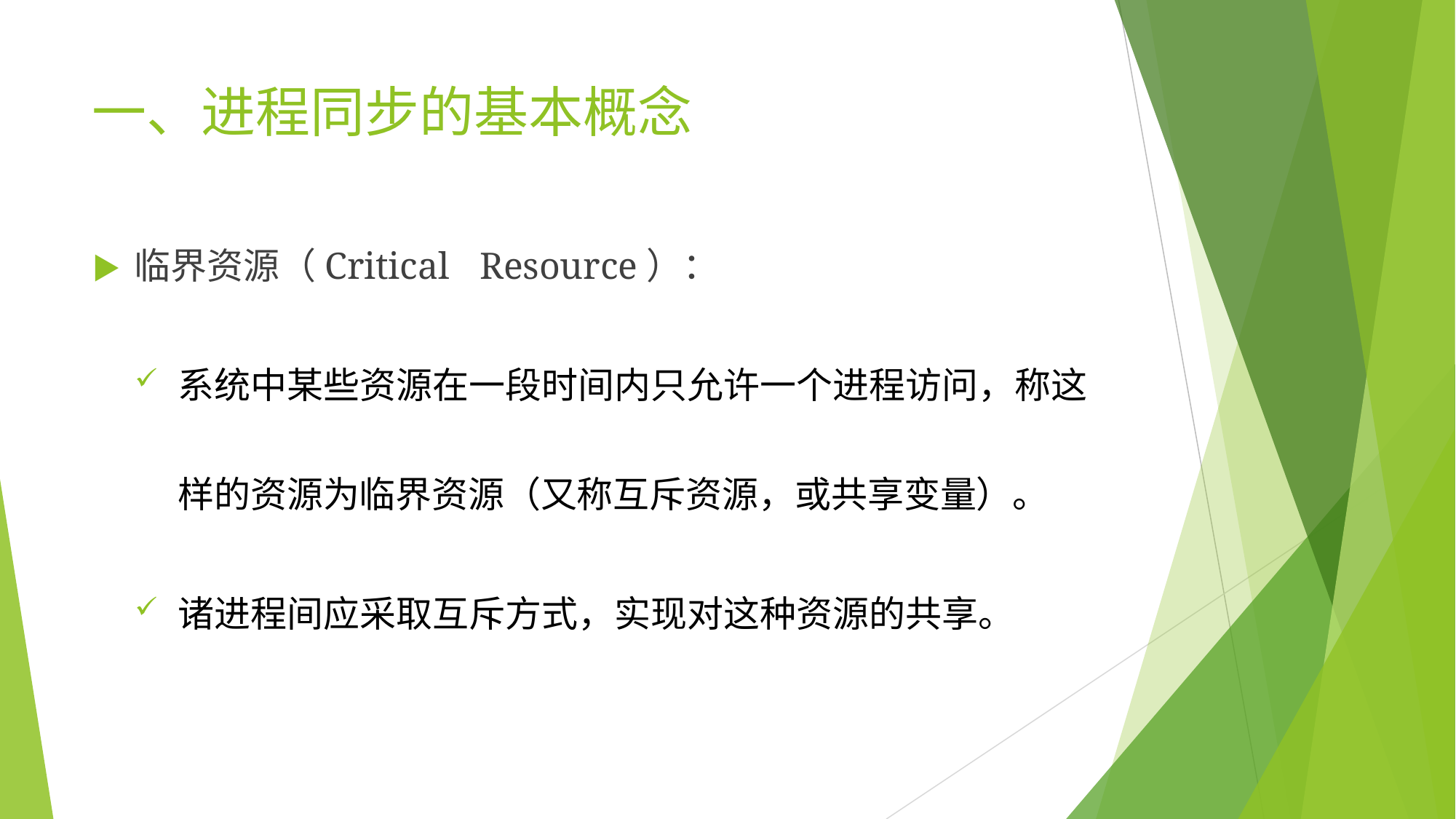

# 一、进程同步的基本概念
▶	临界资源（Critical	Resource）：
系统中某些资源在一段时间内只允许一个进程访问，称这 样的资源为临界资源（又称互斥资源，或共享变量）。

诸进程间应采取互斥方式，实现对这种资源的共享。